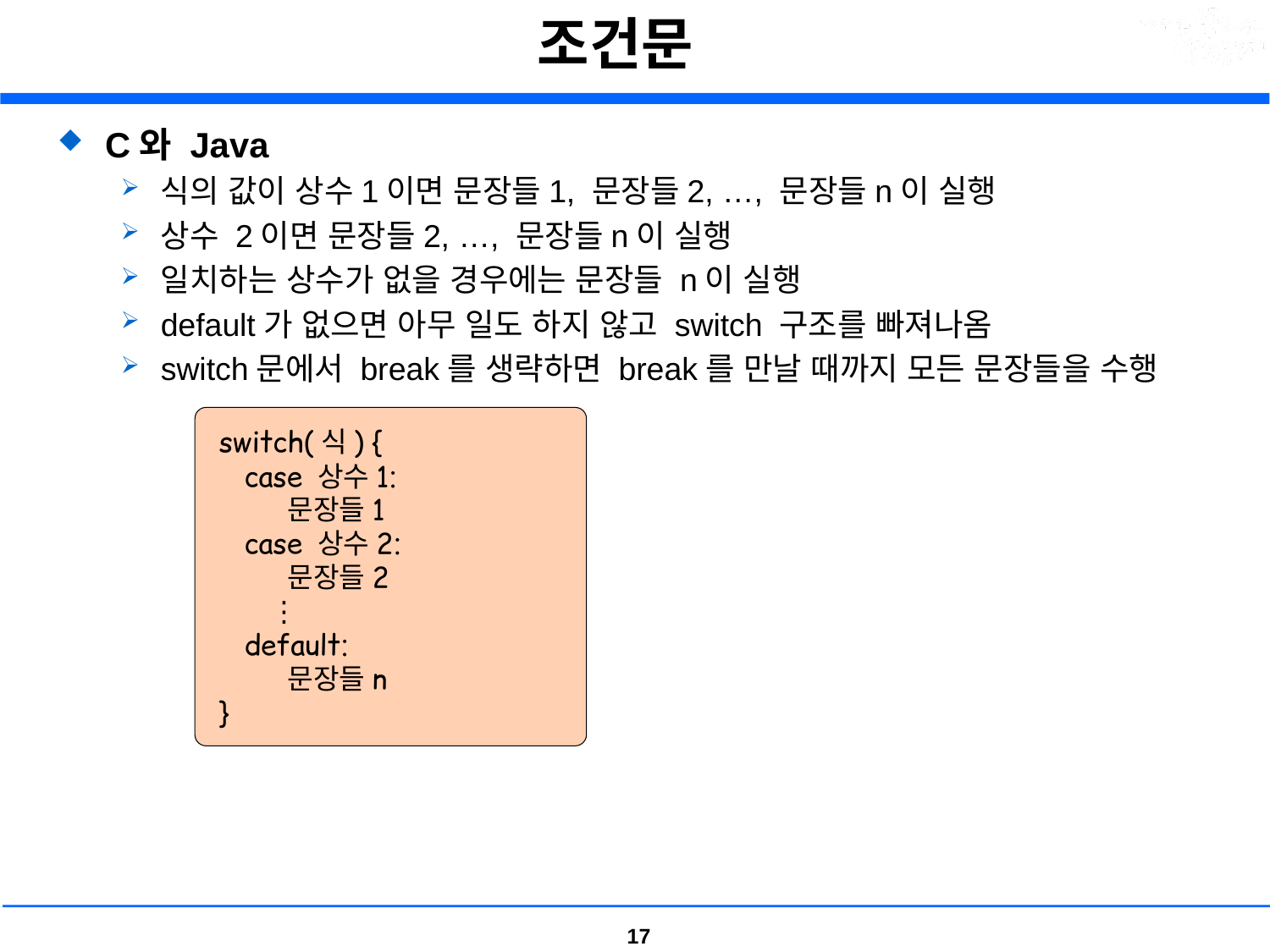

# 조건문
C와 Java
식의 값이 상수1이면 문장들1, 문장들2, …, 문장들n이 실행
상수 2이면 문장들2, …, 문장들n이 실행
일치하는 상수가 없을 경우에는 문장들 n이 실행
default가 없으면 아무 일도 하지 않고 switch 구조를 빠져나옴
switch문에서 break를 생략하면 break를 만날 때까지 모든 문장들을 수행
 switch(식) {
    case 상수1:
         문장들1
    case 상수2:
         문장들2
       ⋮
    default:
         문장들n
 }